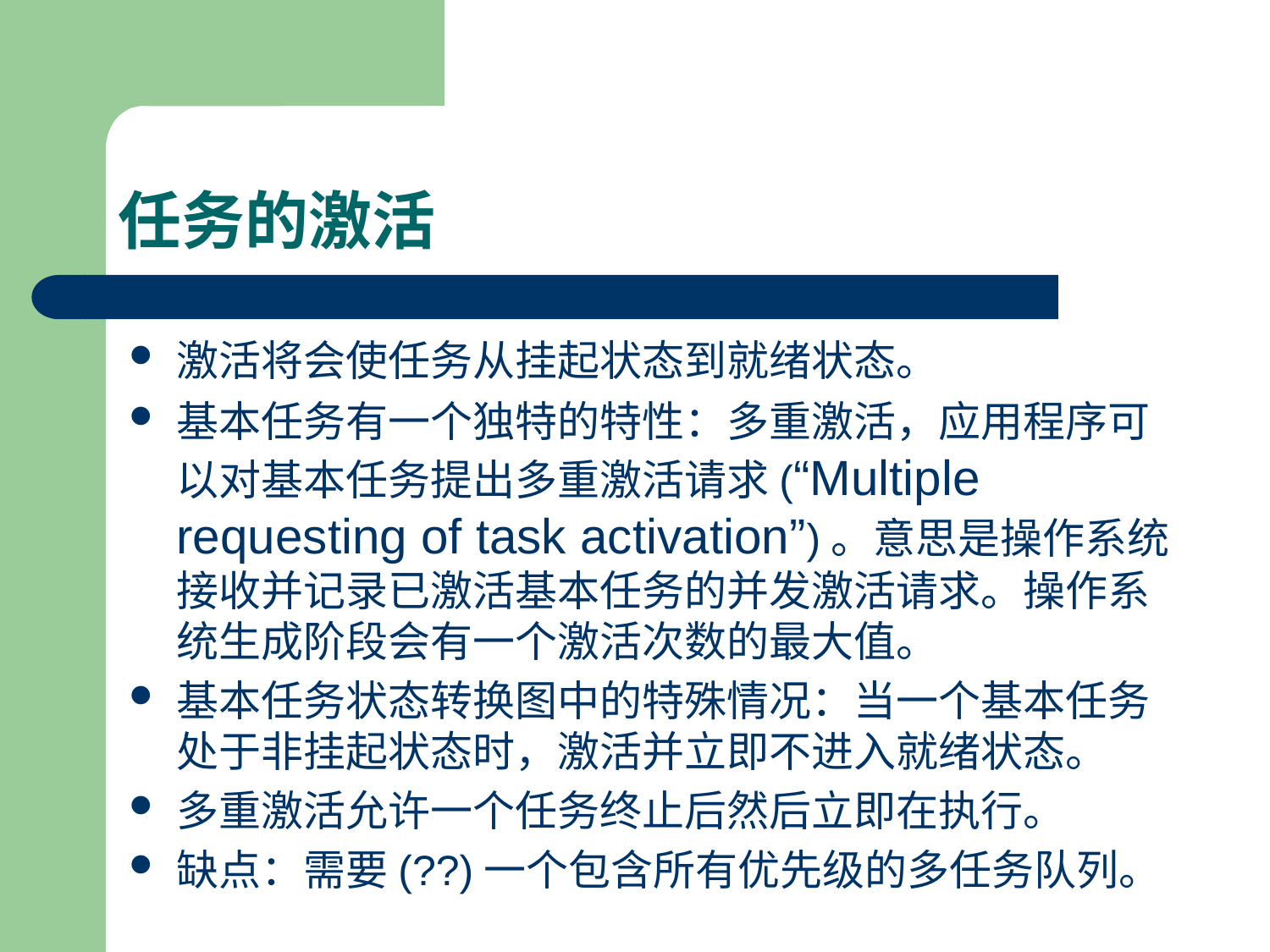

# 任务的激活
激活将会使任务从挂起状态到就绪状态。
基本任务有一个独特的特性：多重激活，应用程序可以对基本任务提出多重激活请求(“Multiple requesting of task activation”)。意思是操作系统接收并记录已激活基本任务的并发激活请求。操作系统生成阶段会有一个激活次数的最大值。
基本任务状态转换图中的特殊情况：当一个基本任务处于非挂起状态时，激活并立即不进入就绪状态。
多重激活允许一个任务终止后然后立即在执行。
缺点：需要(??)一个包含所有优先级的多任务队列。